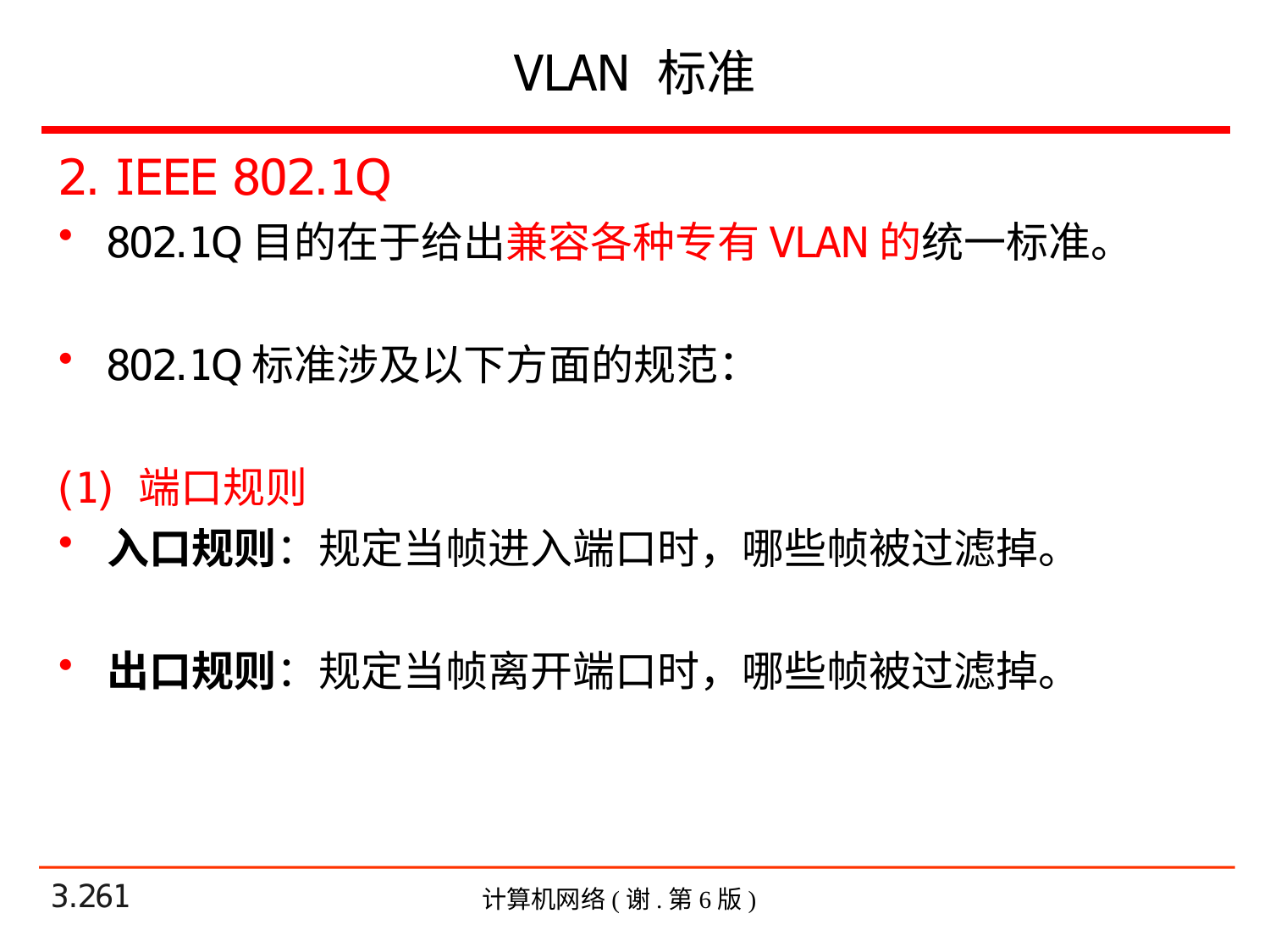

# VLAN 标准
2. IEEE 802.1Q
802.1Q目的在于给出兼容各种专有VLAN的统一标准。

802.1Q标准涉及以下方面的规范：

(1) 端口规则
入口规则：规定当帧进入端口时，哪些帧被过滤掉。

出口规则：规定当帧离开端口时，哪些帧被过滤掉。